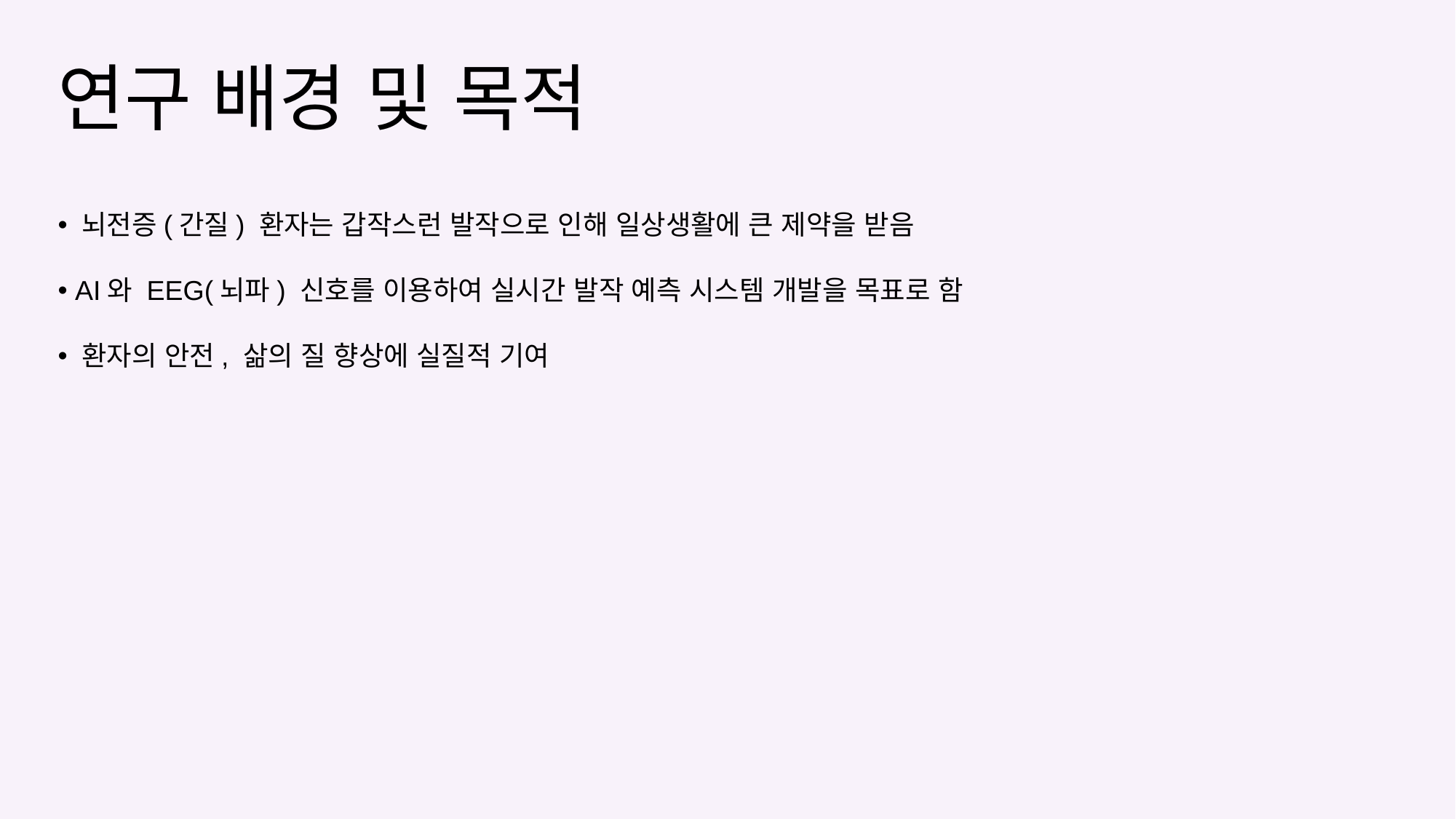

연구 배경 및 목적
 뇌전증(간질) 환자는 갑작스런 발작으로 인해 일상생활에 큰 제약을 받음

 AI와 EEG(뇌파) 신호를 이용하여 실시간 발작 예측 시스템 개발을 목표로 함

 환자의 안전, 삶의 질 향상에 실질적 기여